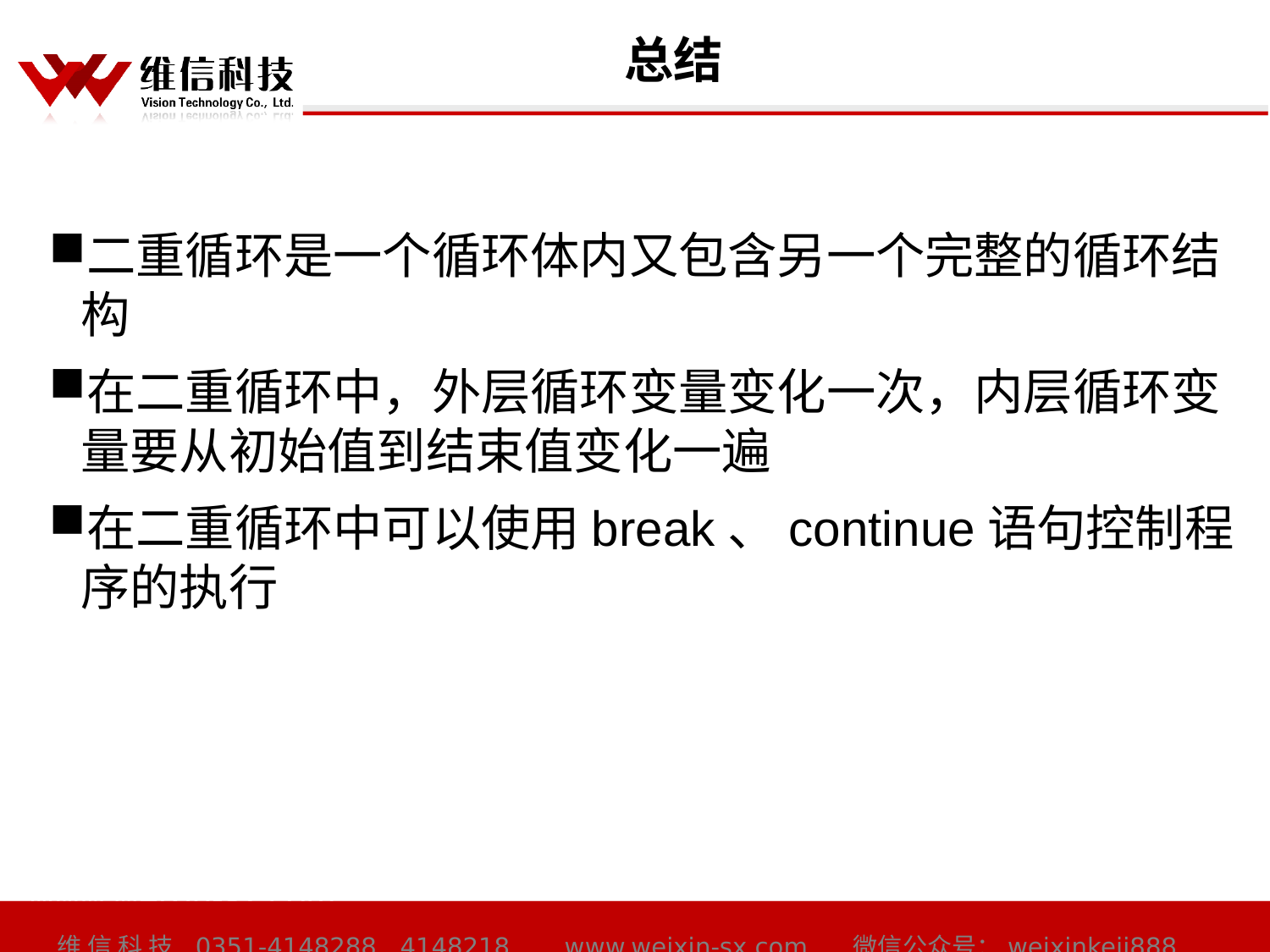

# 总结
二重循环是一个循环体内又包含另一个完整的循环结构
在二重循环中，外层循环变量变化一次，内层循环变量要从初始值到结束值变化一遍
在二重循环中可以使用break、continue语句控制程序的执行